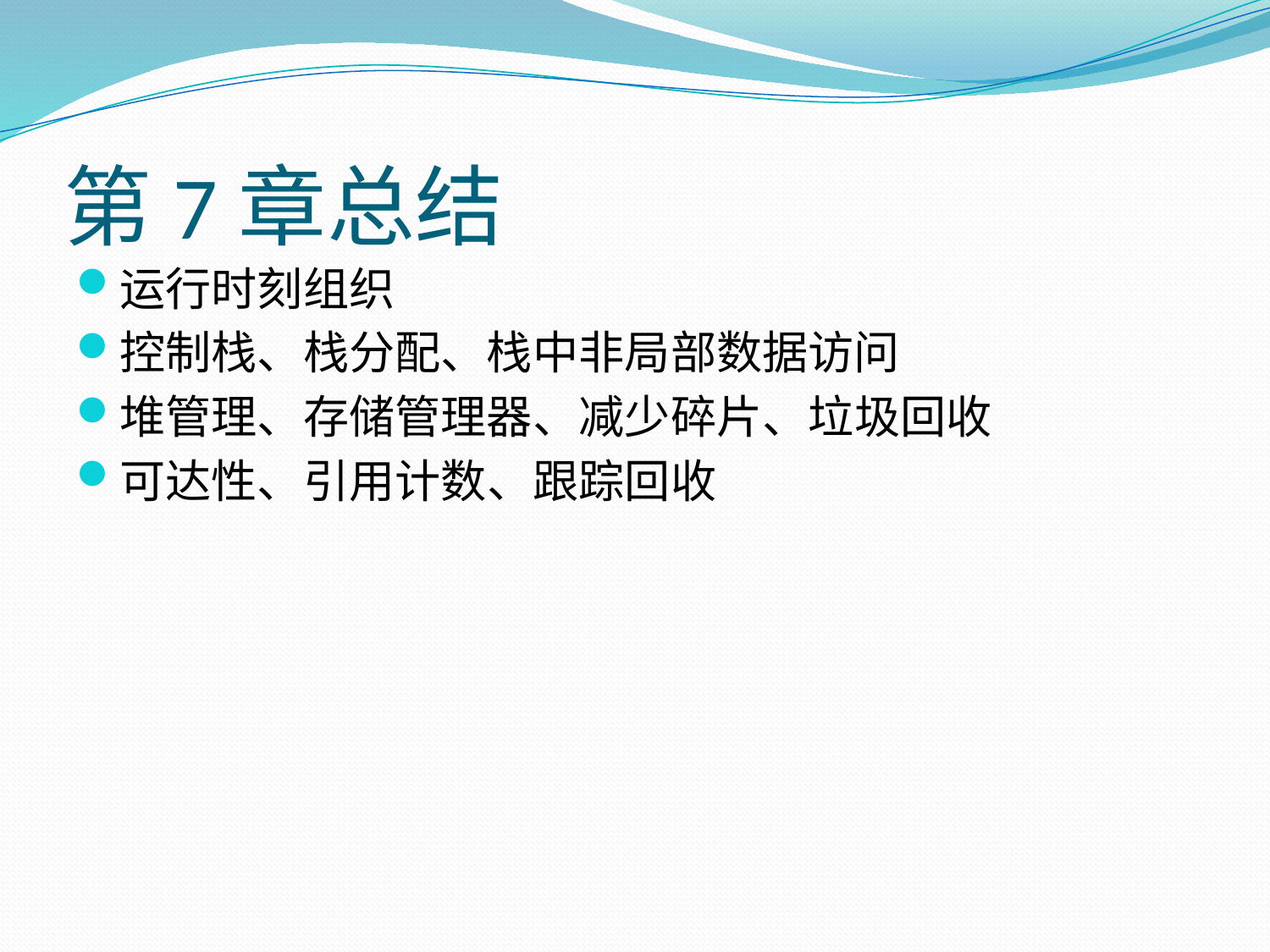

# 第7章总结
运行时刻组织
控制栈、栈分配、栈中非局部数据访问
堆管理、存储管理器、减少碎片、垃圾回收
可达性、引用计数、跟踪回收